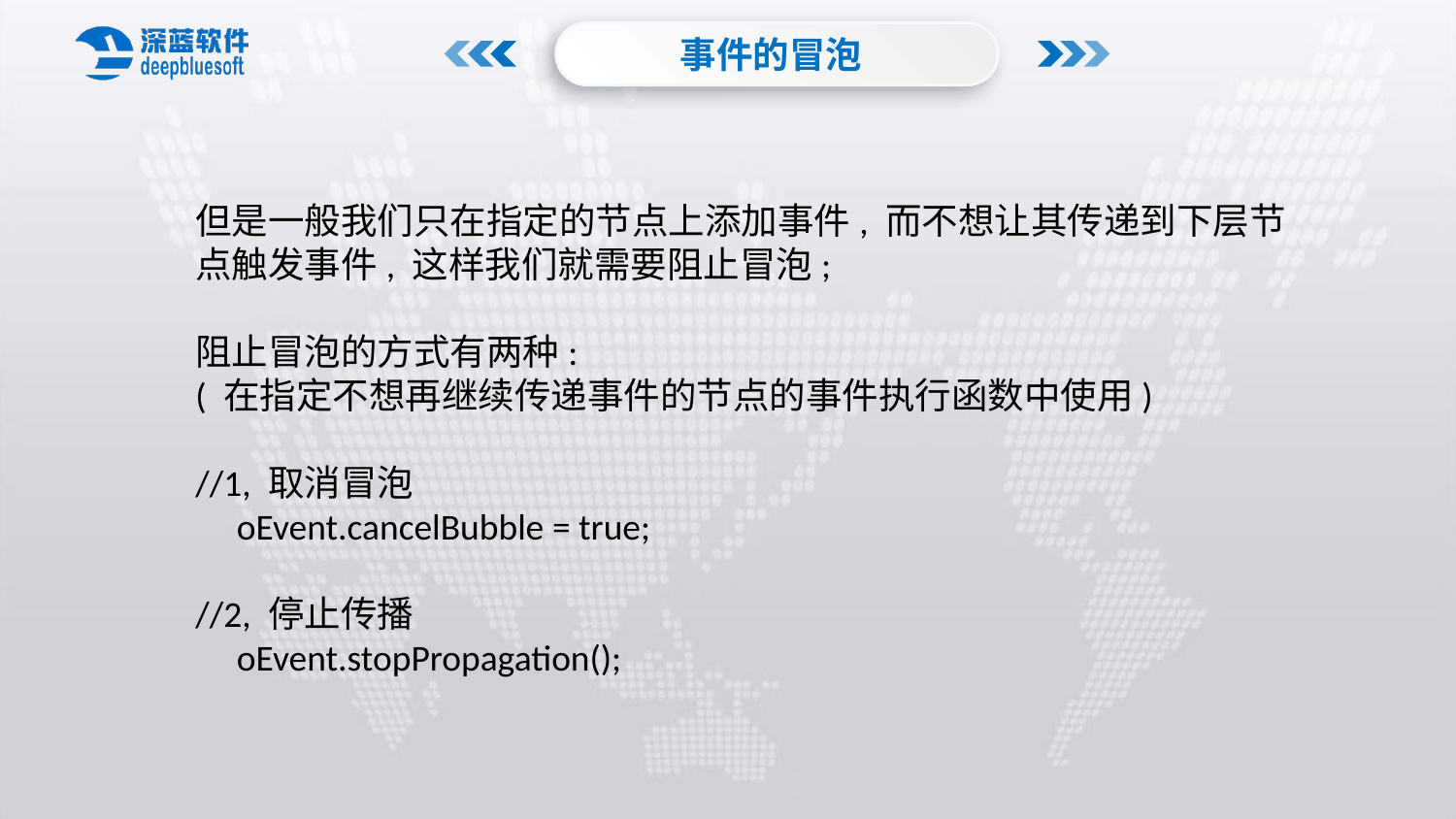

事件的冒泡

但是一般我们只在指定的节点上添加事件, 而不想让其传递到下层节点触发事件, 这样我们就需要阻止冒泡;

阻止冒泡的方式有两种:
( 在指定不想再继续传递事件的节点的事件执行函数中使用)

//1, 取消冒泡
     oEvent.cancelBubble = true;

//2, 停止传播
     oEvent.stopPropagation();